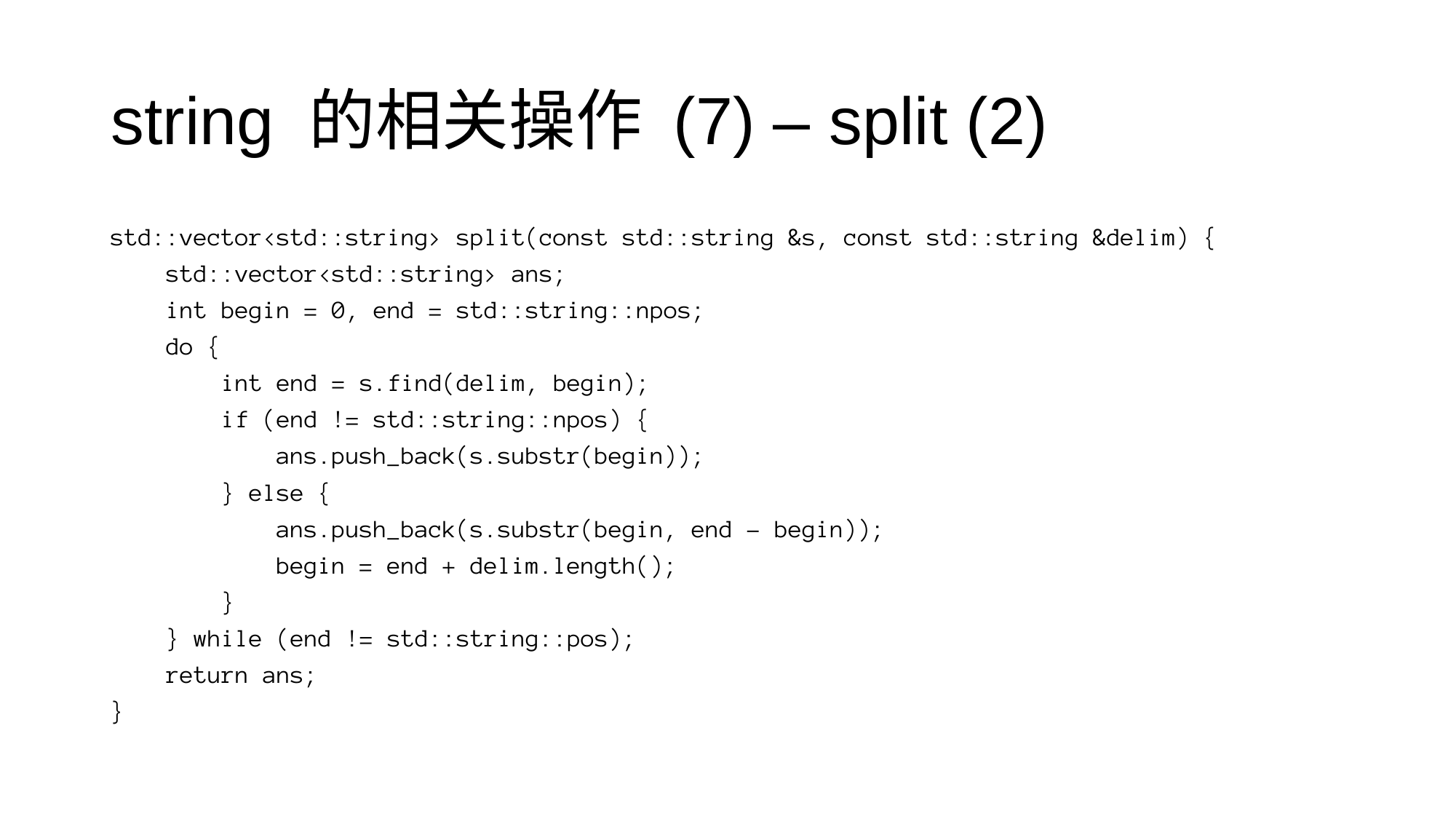

# string 的相关操作 (7) – split (2)
std::vector<std::string> split(const std::string &s, const std::string &delim) {
    std::vector<std::string> ans;
    int begin = 0, end = std::string::npos;
    do {
        int end = s.find(delim, begin);
        if (end != std::string::npos) {
            ans.push_back(s.substr(begin));
        } else {
            ans.push_back(s.substr(begin, end - begin));
            begin = end + delim.length();
        }
    } while (end != std::string::pos);
    return ans;
}